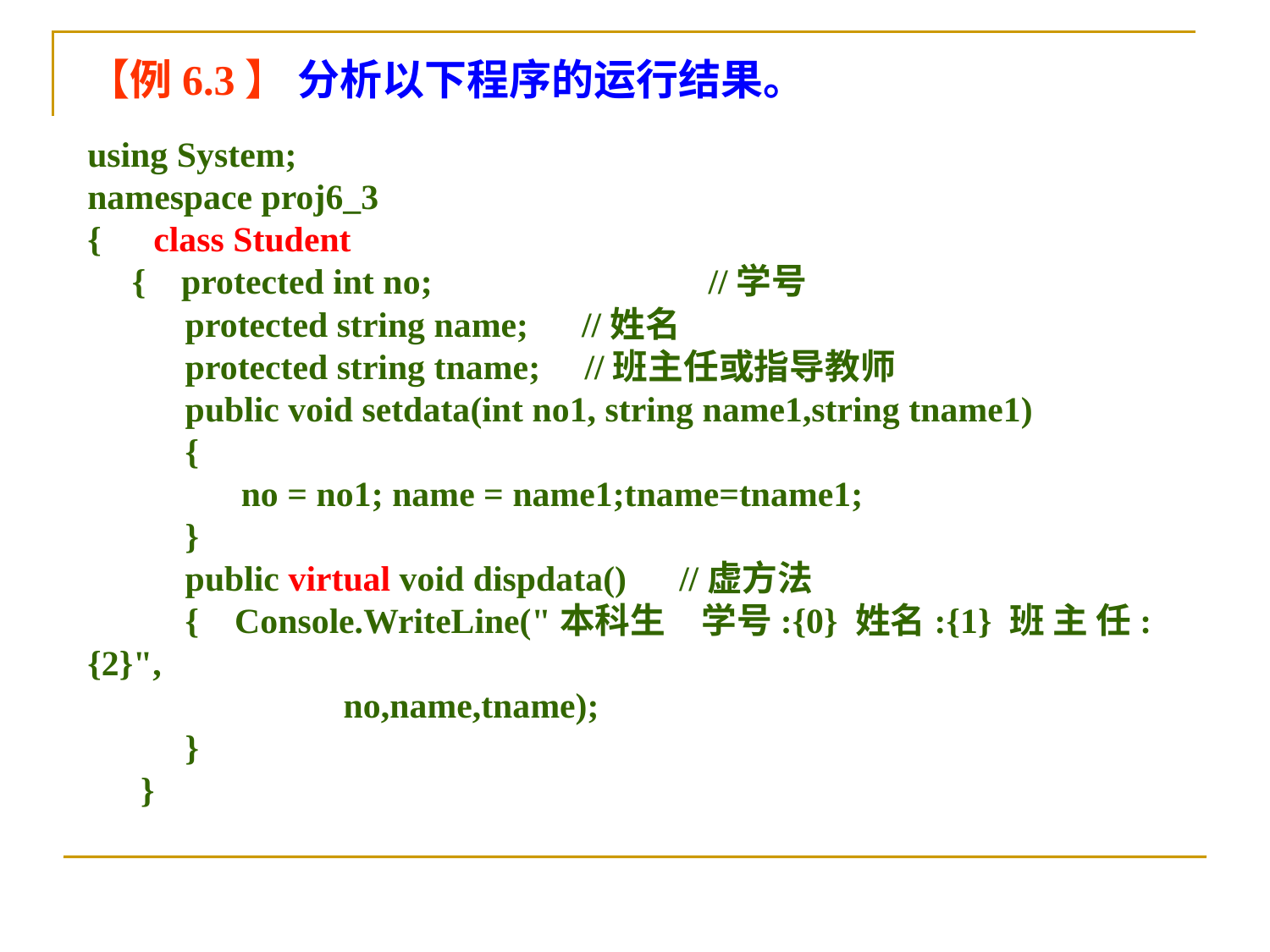

【例6.3】 分析以下程序的运行结果。
using System;
namespace proj6_3
{　class Student
     {    protected int no;　	             //学号
           protected string name;      //姓名
           protected string tname;     //班主任或指导教师
           public void setdata(int no1, string name1,string tname1)
           {
            	   no = no1; name = name1;tname=tname1;
           }
           public virtual void dispdata()　//虚方法
           {    Console.WriteLine("本科生　学号:{0} 姓名:{1} 班 主 任:{2}",
　　　　　　　no,name,tname);
           }
      }